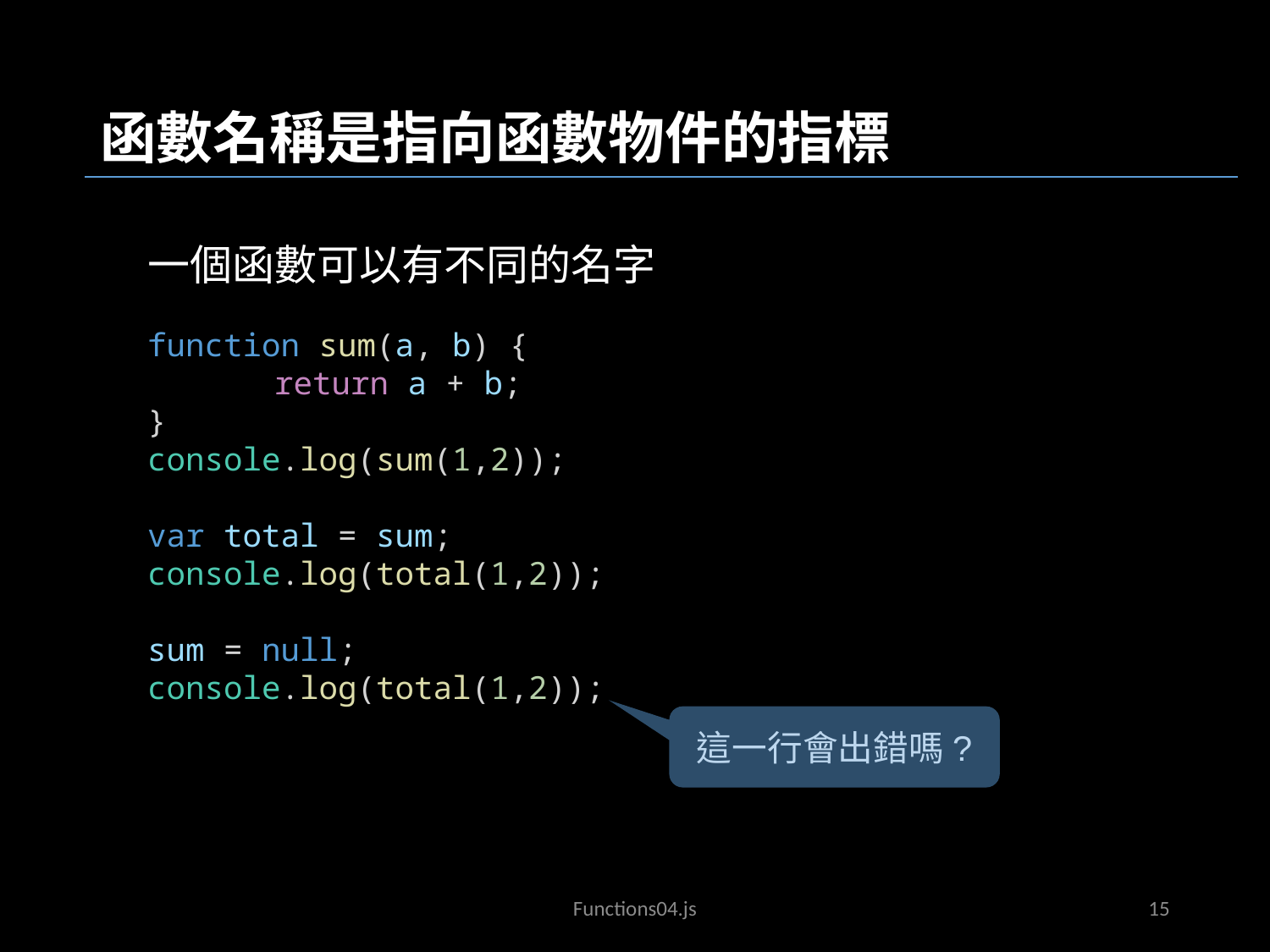

函數名稱是指向函數物件的指標
一個函數可以有不同的名字

function sum(a, b) {
	return a + b;
}
console.log(sum(1,2));
var total = sum;
console.log(total(1,2));
sum = null;
console.log(total(1,2));
這一行會出錯嗎?
JavaScriptObjects02.js
Functions04.js
15